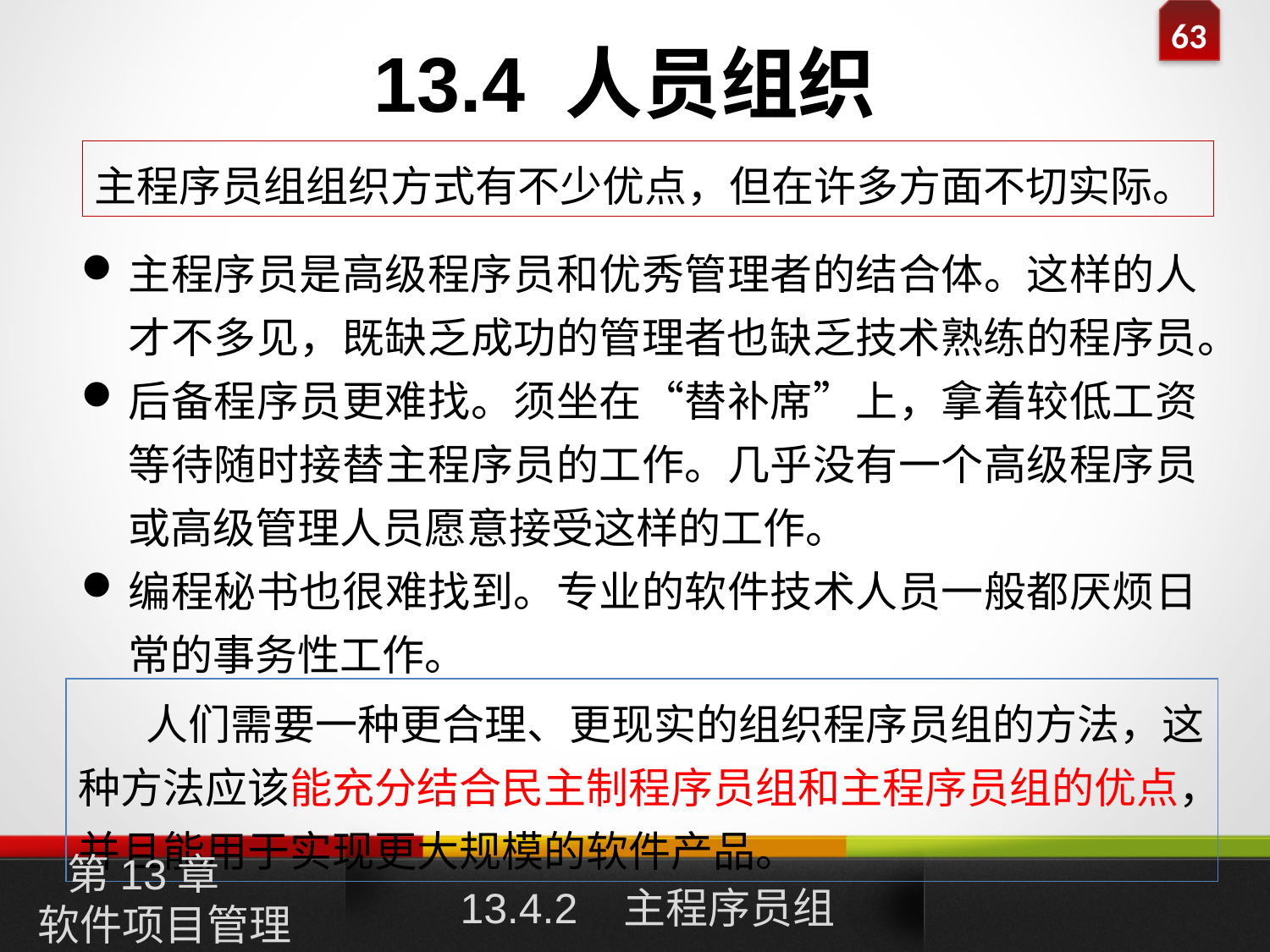

# 13.4 人员组织
主程序员组组织方式有不少优点，但在许多方面不切实际。
主程序员是高级程序员和优秀管理者的结合体。这样的人才不多见，既缺乏成功的管理者也缺乏技术熟练的程序员。
后备程序员更难找。须坐在“替补席”上，拿着较低工资等待随时接替主程序员的工作。几乎没有一个高级程序员或高级管理人员愿意接受这样的工作。
编程秘书也很难找到。专业的软件技术人员一般都厌烦日常的事务性工作。
      人们需要一种更合理、更现实的组织程序员组的方法，这种方法应该能充分结合民主制程序员组和主程序员组的优点，并且能用于实现更大规模的软件产品。
第13章
软件项目管理
13.4.2   主程序员组